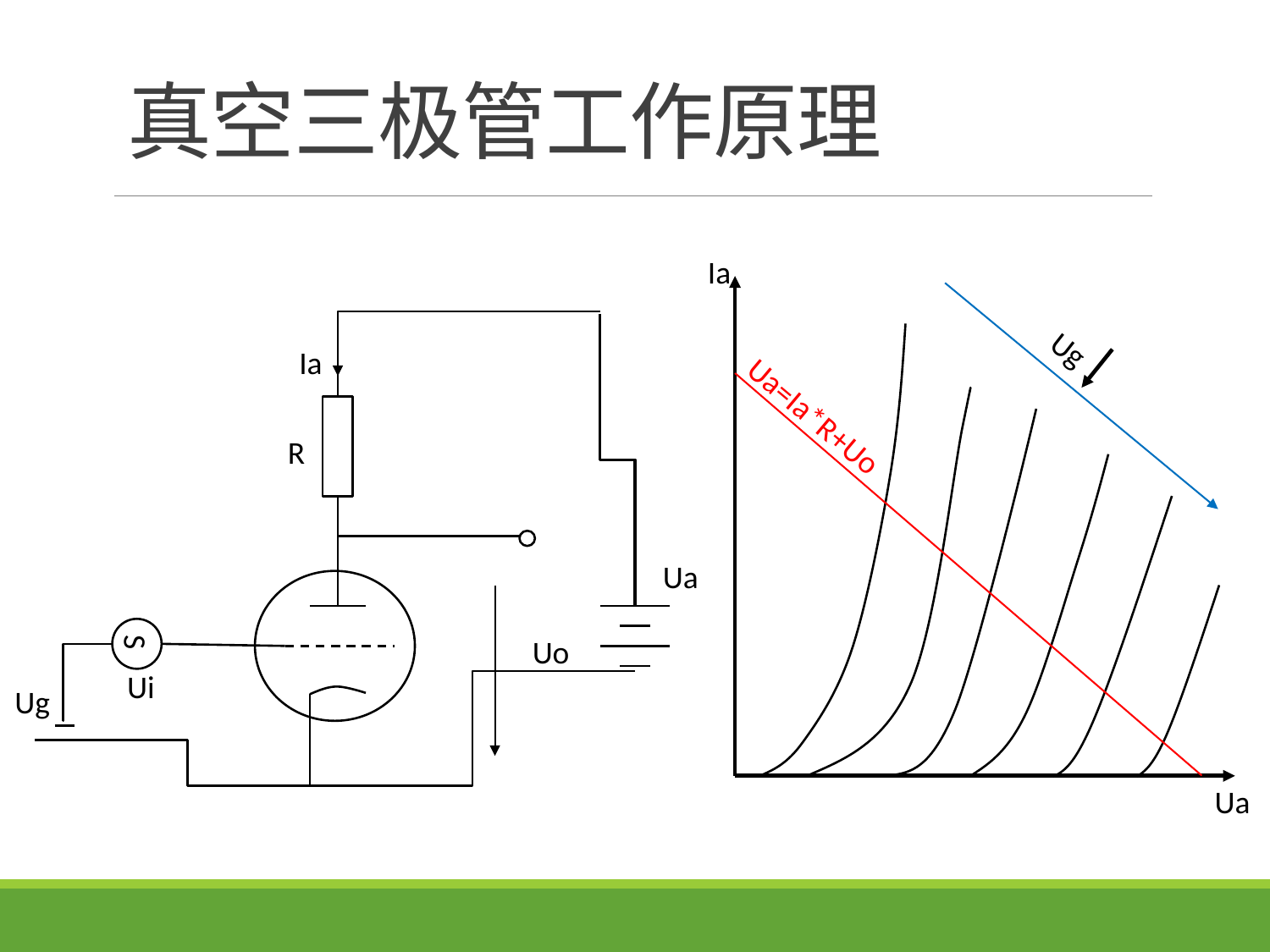

# 真空三极管工作原理
Ia

Ug

Ua=Ia*R+Uo

Ua
R

S

Uo
Ui

Ia
Ua
Ug